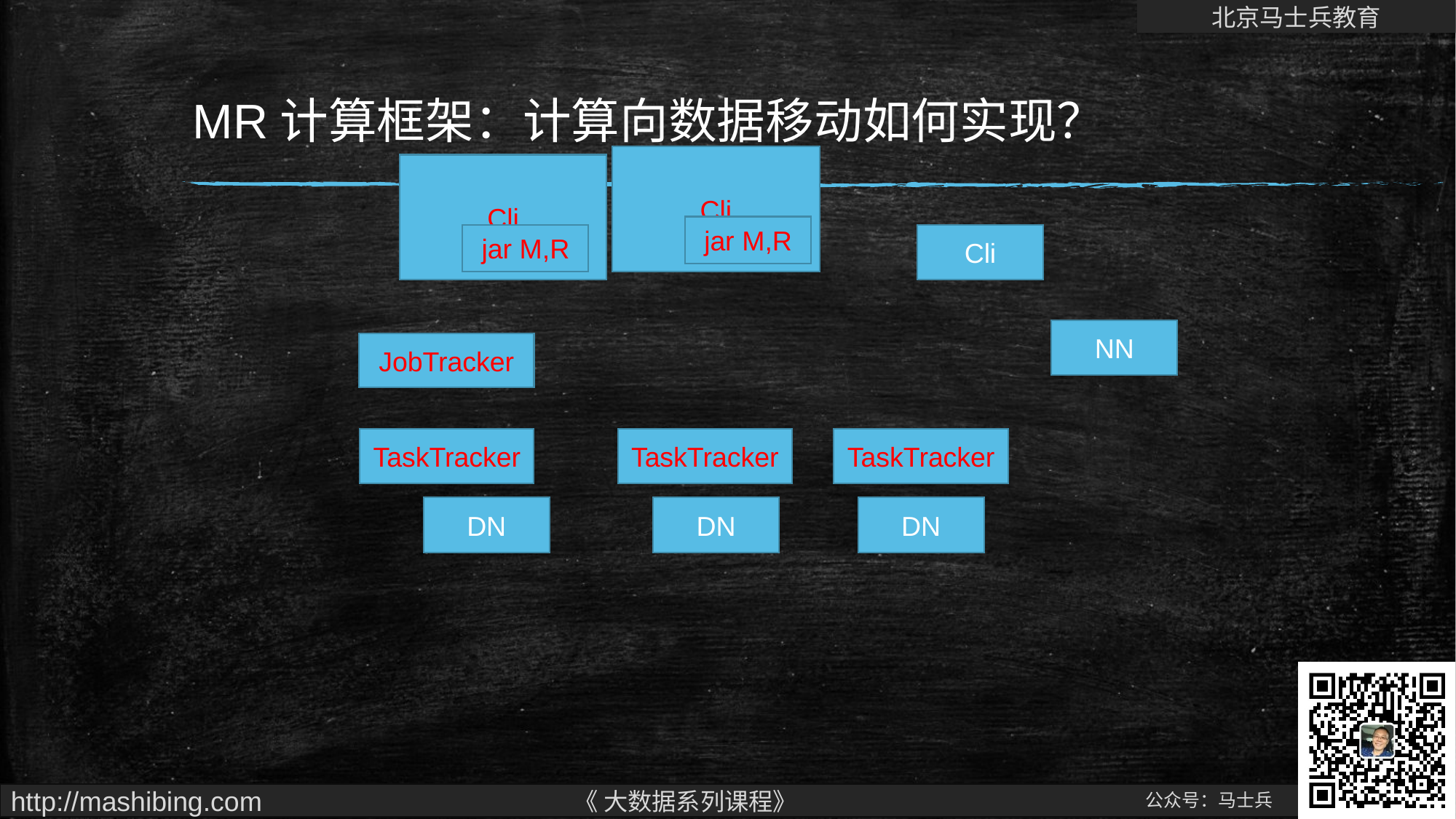

# MR计算框架：计算向数据移动如何实现？
Cli
Cli
jar M,R
jar M,R
Cli
NN
JobTracker
TaskTracker
TaskTracker
TaskTracker
DN
DN
DN